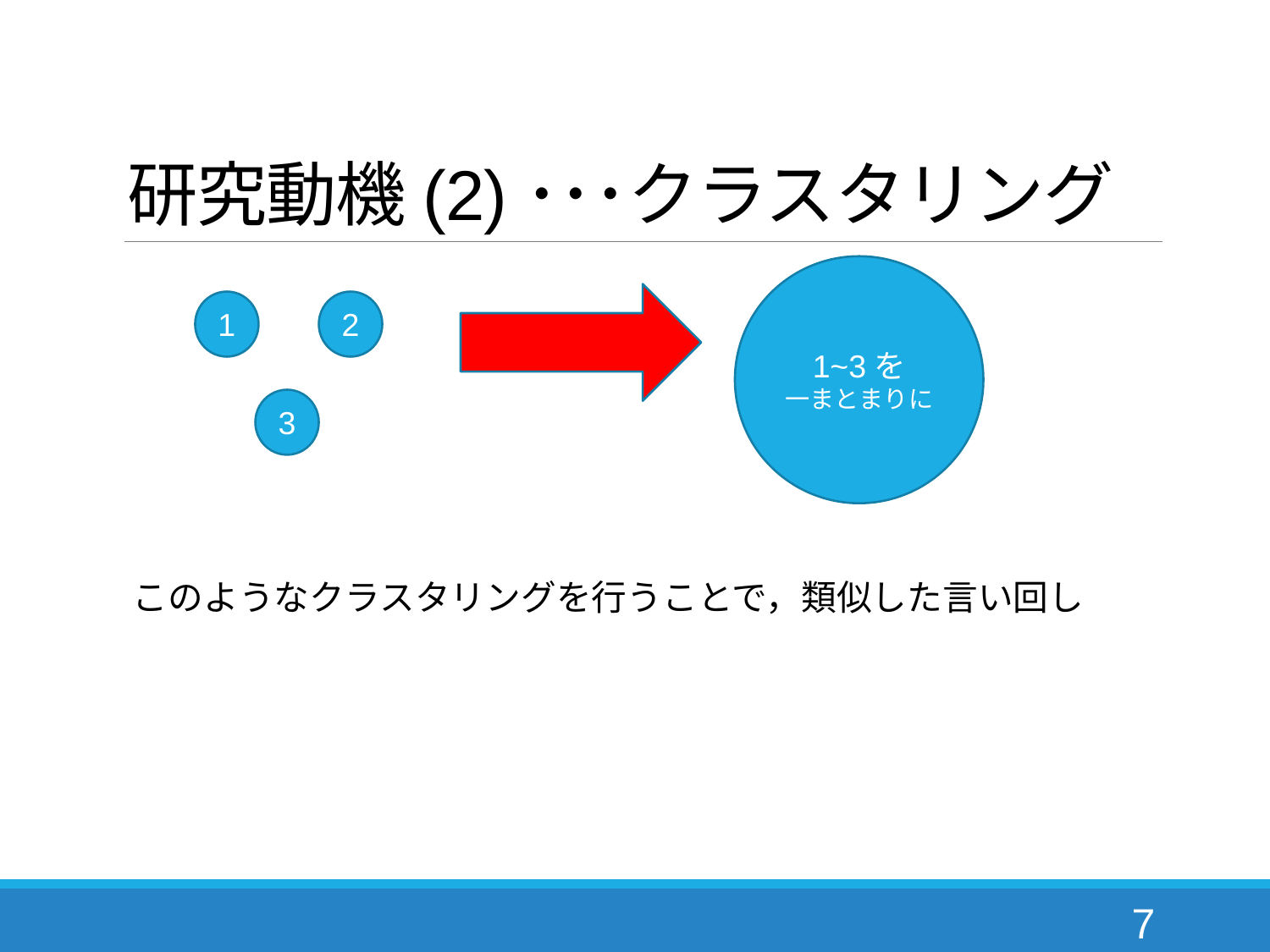

# 研究動機(2)･･･クラスタリング

このようなクラスタリングを行うことで，類似した言い回し

1~3を
一まとまりに

1
2
3
7